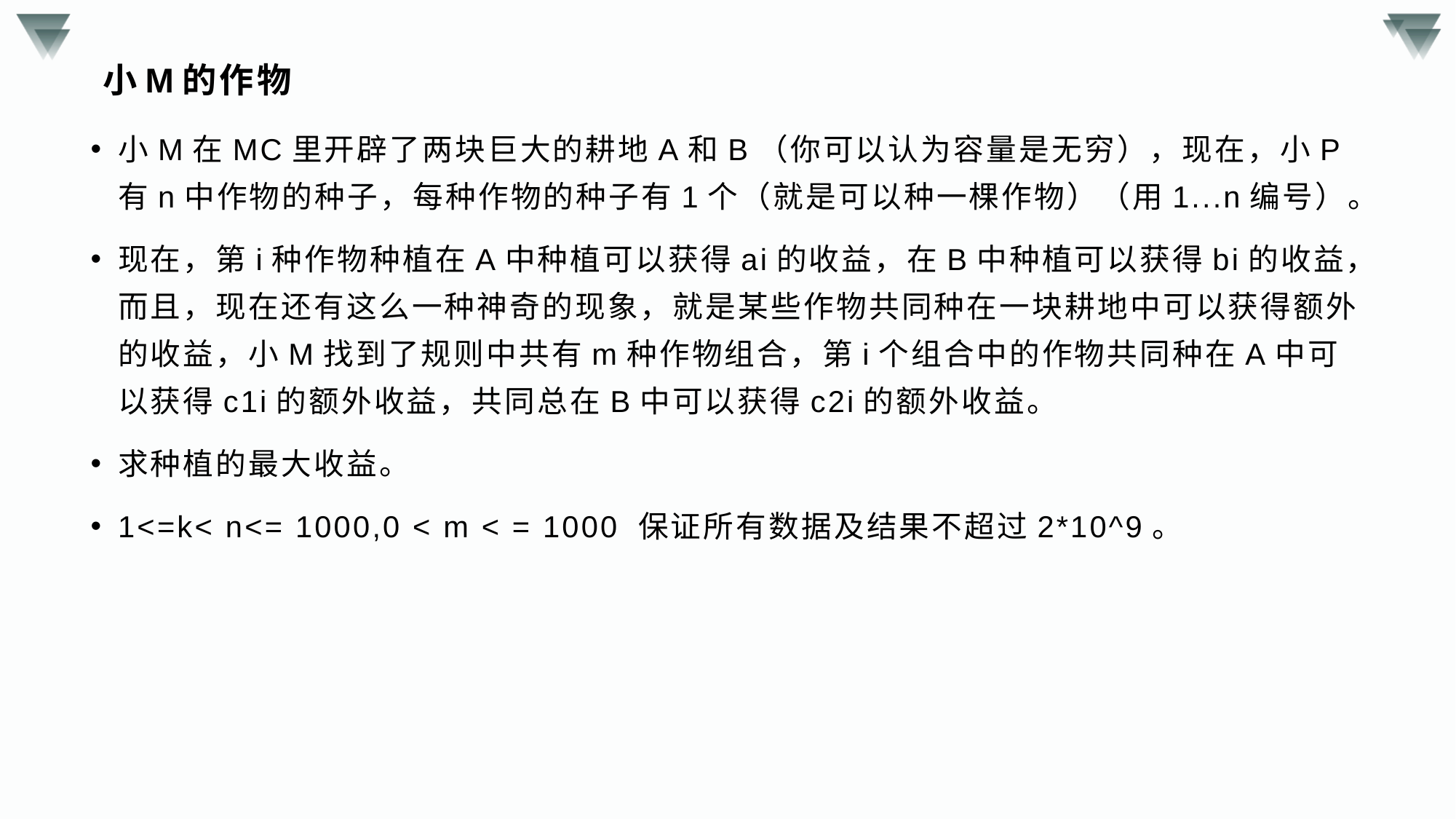

# 小M的作物
小M在MC里开辟了两块巨大的耕地A和B（你可以认为容量是无穷），现在，小P有n中作物的种子，每种作物的种子有1个（就是可以种一棵作物）（用1...n编号）。
现在，第i种作物种植在A中种植可以获得ai的收益，在B中种植可以获得bi的收益，而且，现在还有这么一种神奇的现象，就是某些作物共同种在一块耕地中可以获得额外的收益，小M找到了规则中共有m种作物组合，第i个组合中的作物共同种在A中可以获得c1i的额外收益，共同总在B中可以获得c2i的额外收益。
求种植的最大收益。
1<=k< n<= 1000,0 < m < = 1000 保证所有数据及结果不超过2*10^9。